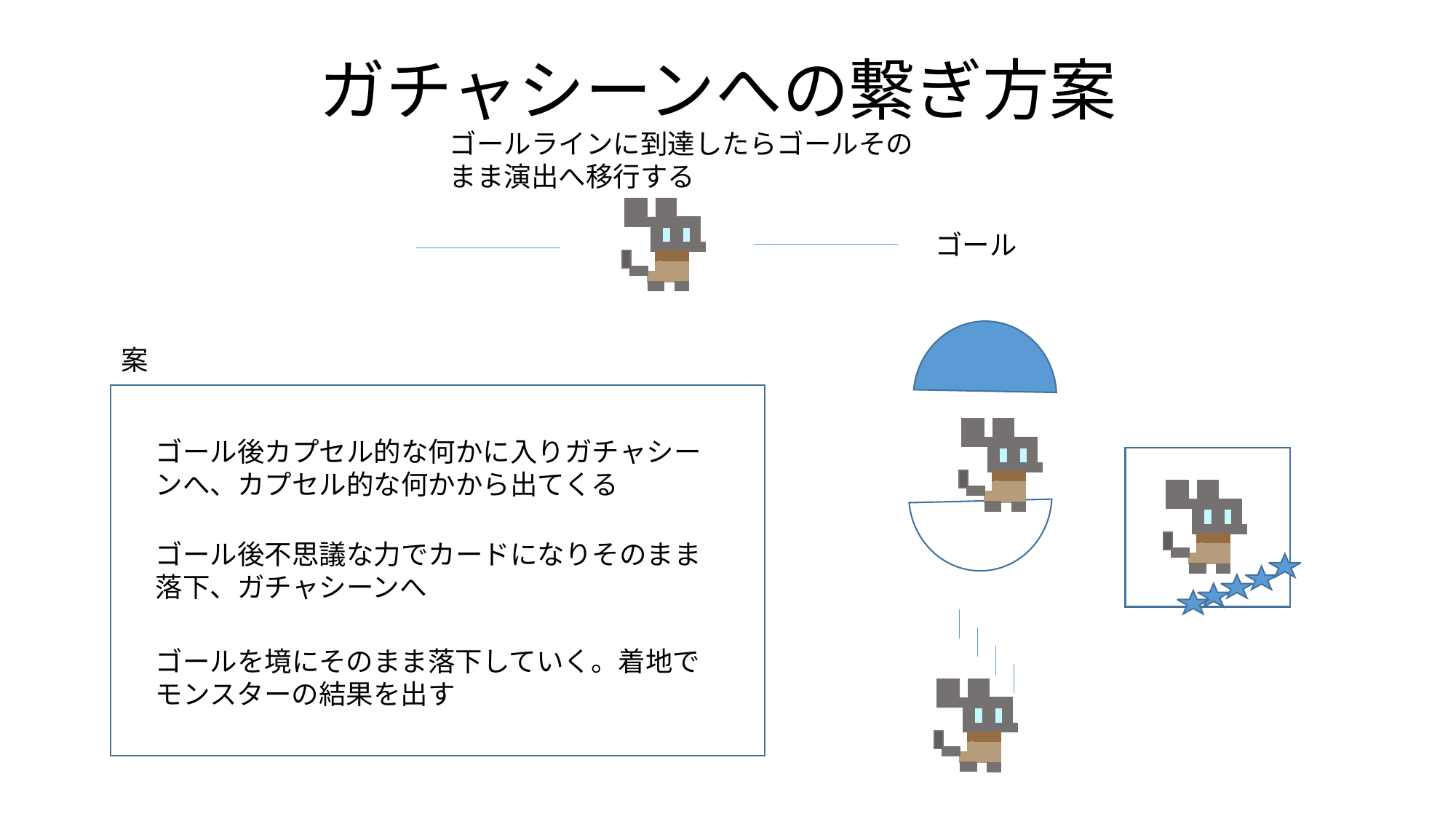

# ガチャシーンへの繋ぎ方案
ゴールラインに到達したらゴールそのまま演出へ移行する

ゴール

案

ゴール後カプセル的な何かに入りガチャシーンへ、カプセル的な何かから出てくる

ゴール後不思議な力でカードになりそのまま落下、ガチャシーンへ

ゴールを境にそのまま落下していく。着地でモンスターの結果を出す